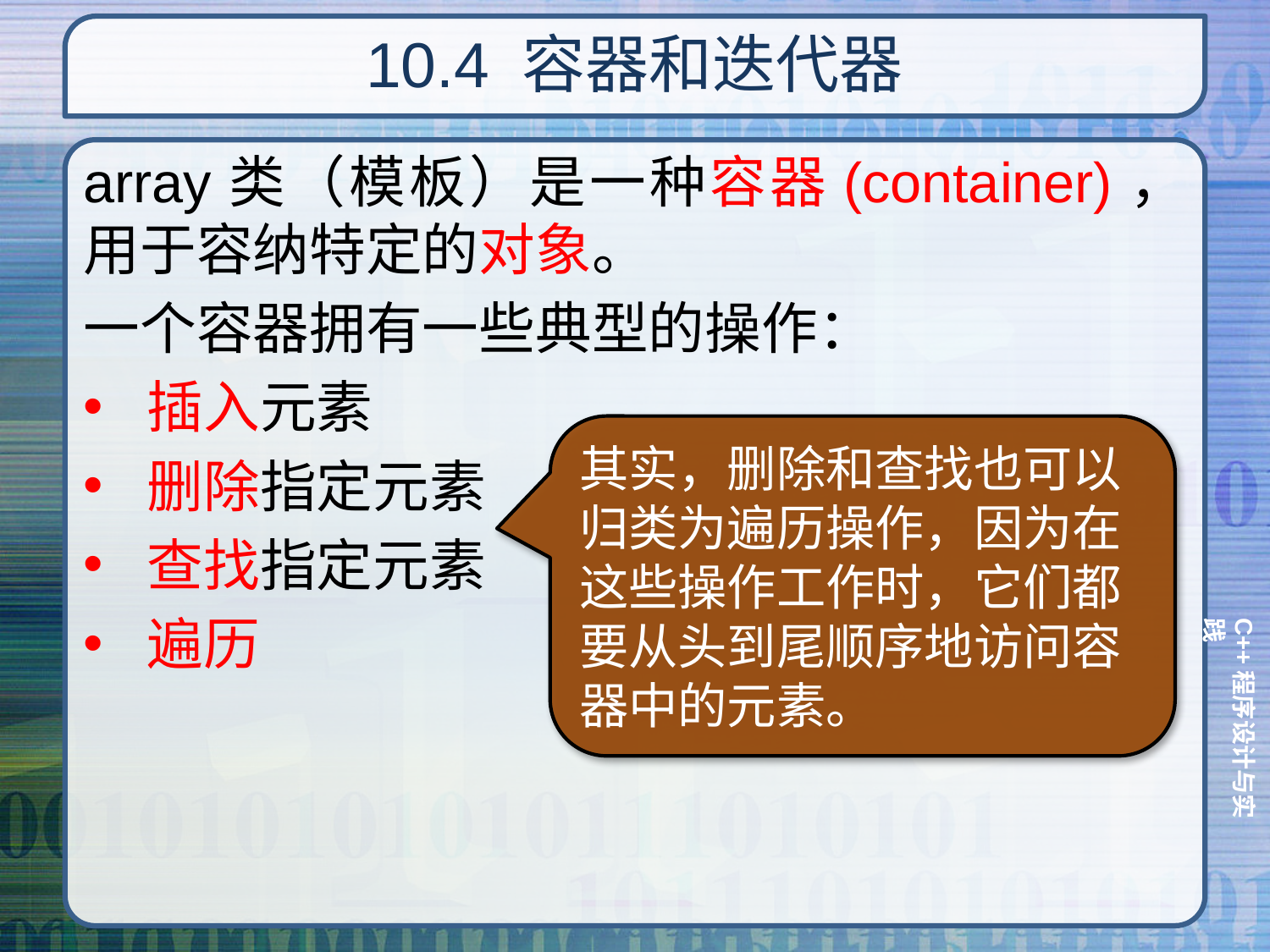

# 10.4 容器和迭代器
array类（模板）是一种容器(container)，用于容纳特定的对象。
一个容器拥有一些典型的操作：
插入元素
删除指定元素
查找指定元素
遍历
其实，删除和查找也可以归类为遍历操作，因为在这些操作工作时，它们都要从头到尾顺序地访问容器中的元素。